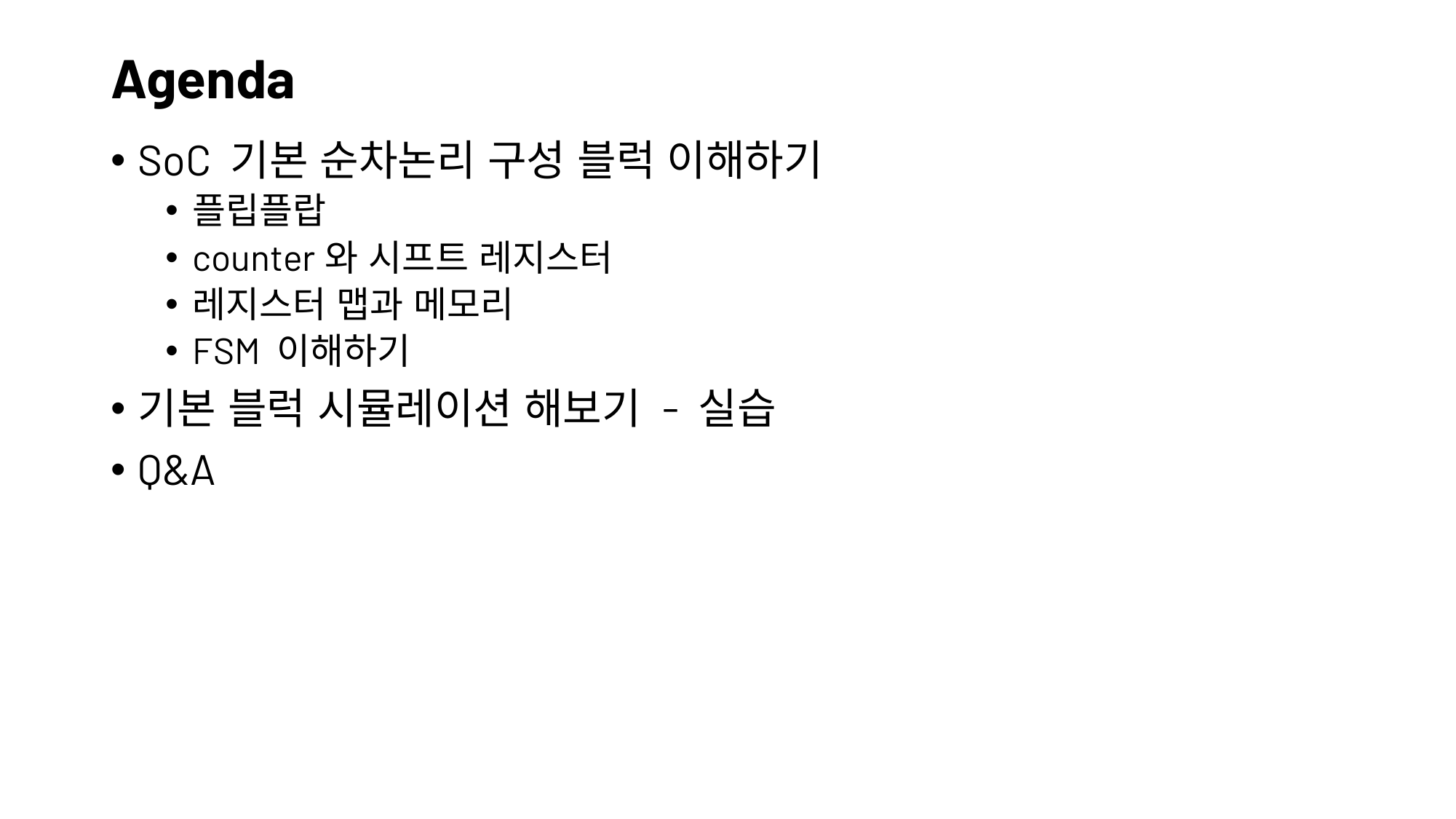

# Agenda
SoC 기본 순차논리 구성 블럭 이해하기
플립플랍
counter와 시프트 레지스터
레지스터 맵과 메모리
FSM 이해하기
기본 블럭 시뮬레이션 해보기 - 실습
Q&A